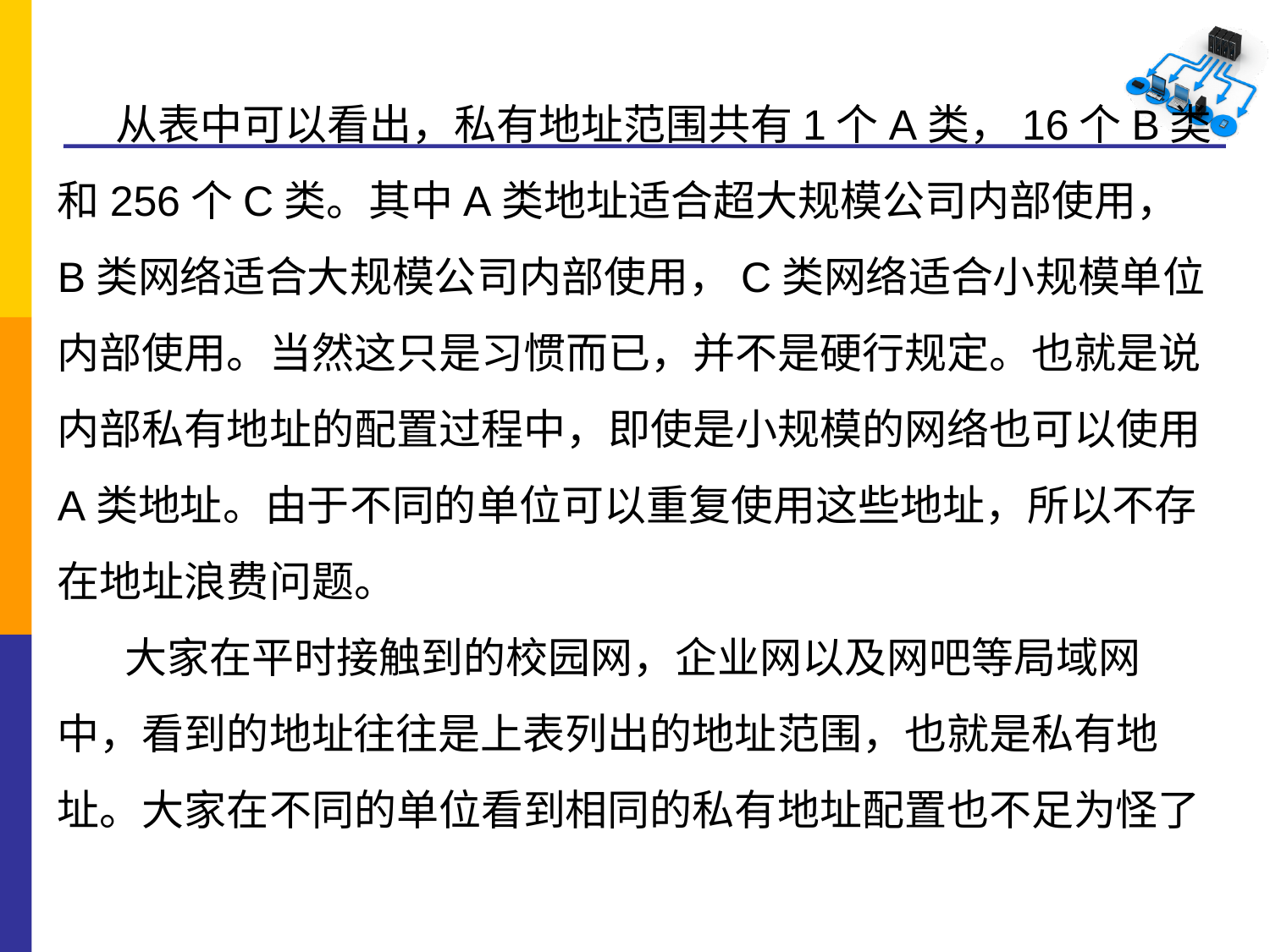

从表中可以看出，私有地址范围共有1个A类，16个B类和256个C类。其中A类地址适合超大规模公司内部使用，B类网络适合大规模公司内部使用，C类网络适合小规模单位内部使用。当然这只是习惯而已，并不是硬行规定。也就是说内部私有地址的配置过程中，即使是小规模的网络也可以使用A类地址。由于不同的单位可以重复使用这些地址，所以不存在地址浪费问题。
      大家在平时接触到的校园网，企业网以及网吧等局域网中，看到的地址往往是上表列出的地址范围，也就是私有地址。大家在不同的单位看到相同的私有地址配置也不足为怪了